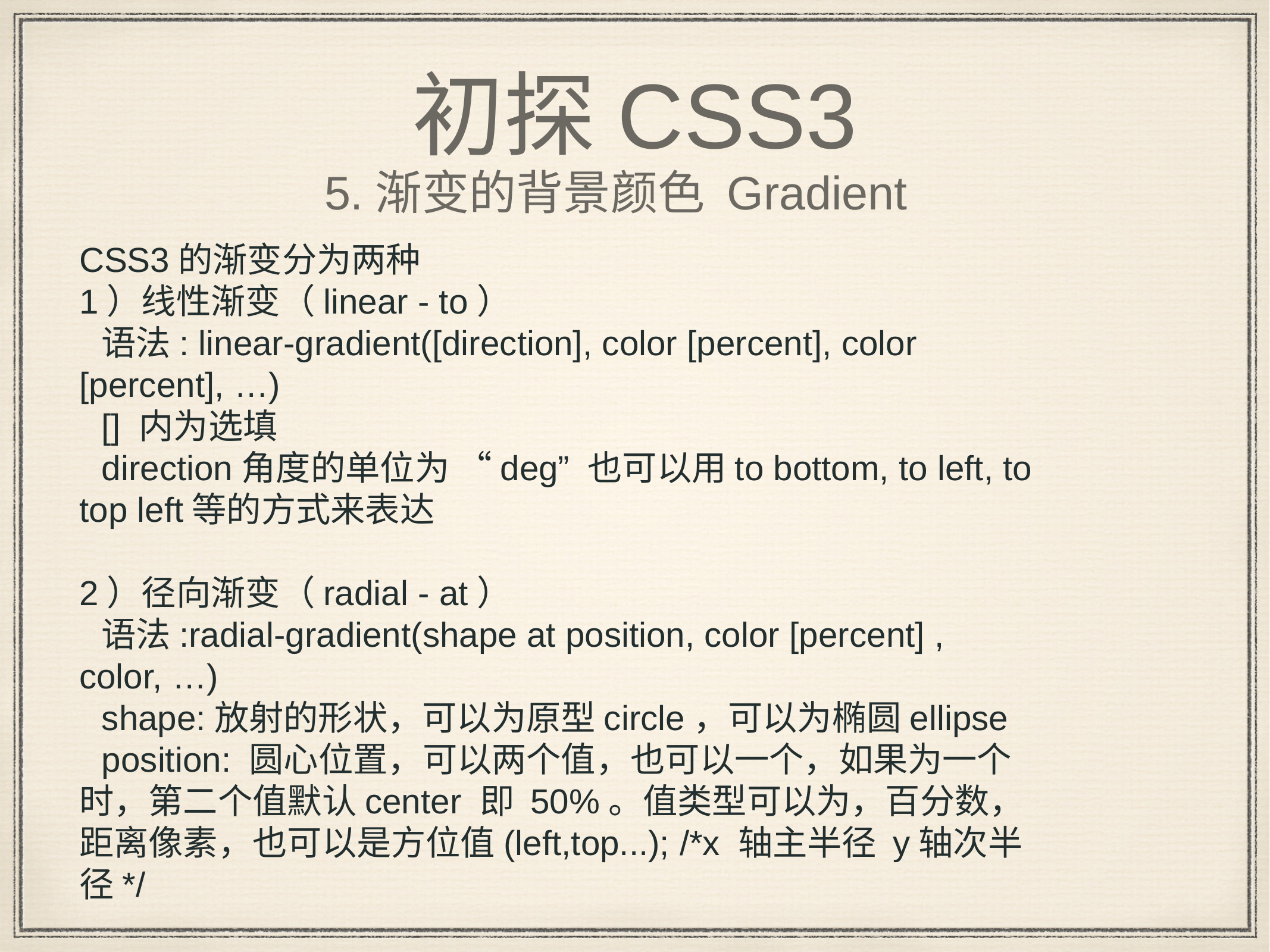

# 初探CSS3
5.渐变的背景颜色 Gradient
CSS3的渐变分为两种
1）线性渐变（linear - to）
语法: linear-gradient([direction], color [percent], color [percent], …)
[] 内为选填
direction角度的单位为 “deg” 也可以用to bottom, to left, to top left等的方式来表达

2）径向渐变（radial - at）
语法:radial-gradient(shape at position, color [percent] , color, …)
shape:放射的形状，可以为原型circle，可以为椭圆ellipse
position: 圆心位置，可以两个值，也可以一个，如果为一个时，第二个值默认center 即 50%。值类型可以为，百分数，距离像素，也可以是方位值(left,top...); /*x 轴主半径 y轴次半径*/